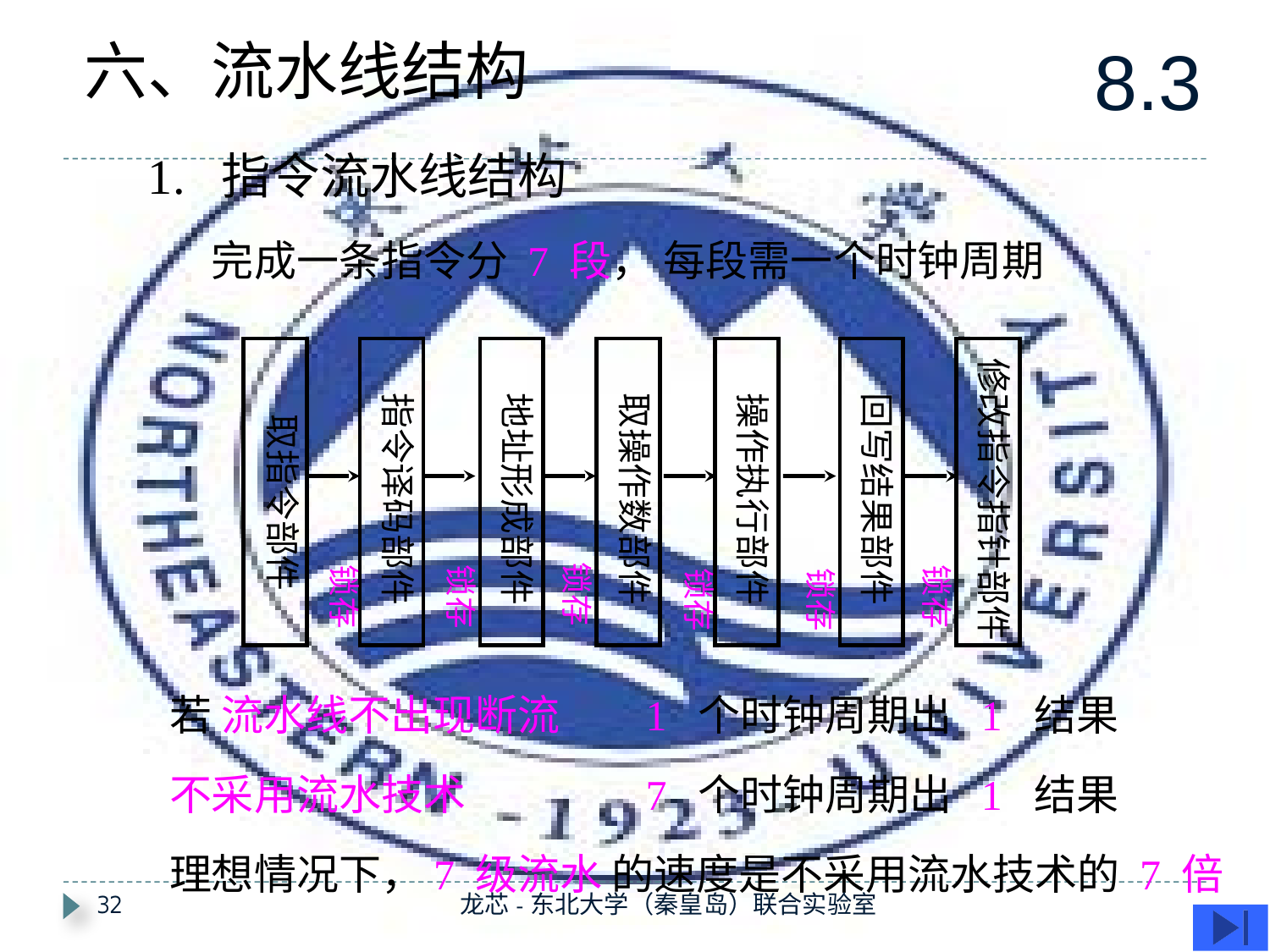

8.3
六、流水线结构
1.  指令流水线结构
完成一条指令分 7 段， 每段需一个时钟周期

取指令部件

指令译码部件

地址形成部件

取操作数部件

操作执行部件

回写结果部件

修改指令指针部件

锁存
锁存
锁存
锁存
锁存
锁存
若 流水线不出现断流
1  个时钟周期出  1  结果
不采用流水技术
7  个时钟周期出  1  结果
理想情况下，7 级流水 的速度是不采用流水技术的 7 倍
32
龙芯-东北大学（秦皇岛）联合实验室